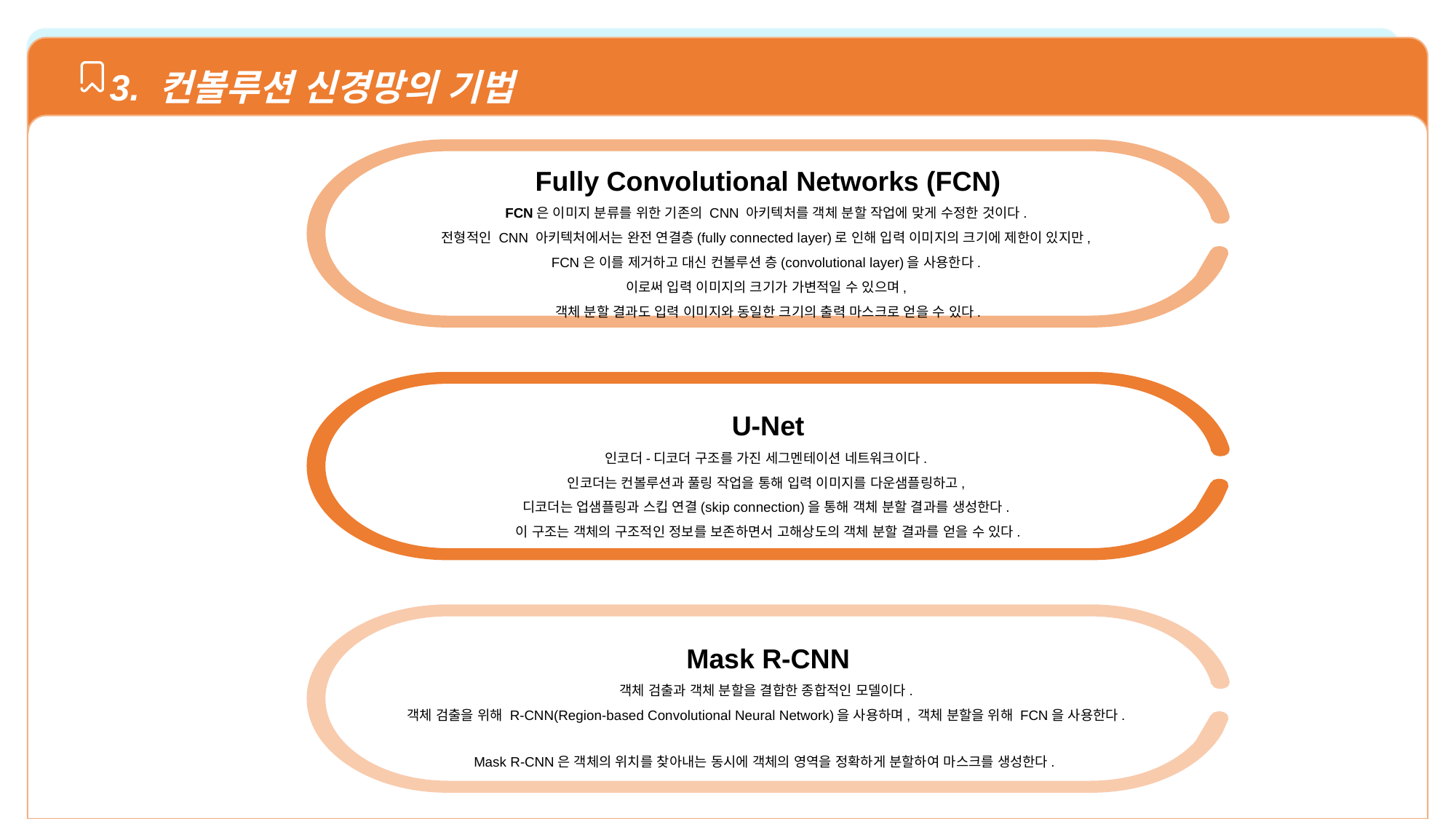

3. 컨볼루션 신경망의 기법

Fully Convolutional Networks (FCN)
FCN은 이미지 분류를 위한 기존의 CNN 아키텍처를 객체 분할 작업에 맞게 수정한 것이다.
전형적인 CNN 아키텍처에서는 완전 연결층(fully connected layer)로 인해 입력 이미지의 크기에 제한이 있지만,
FCN은 이를 제거하고 대신 컨볼루션 층(convolutional layer)을 사용한다.
이로써 입력 이미지의 크기가 가변적일 수 있으며,
객체 분할 결과도 입력 이미지와 동일한 크기의 출력 마스크로 얻을 수 있다.
U-Net
인코더-디코더 구조를 가진 세그멘테이션 네트워크이다.
인코더는 컨볼루션과 풀링 작업을 통해 입력 이미지를 다운샘플링하고,
디코더는 업샘플링과 스킵 연결(skip connection)을 통해 객체 분할 결과를 생성한다.
이 구조는 객체의 구조적인 정보를 보존하면서 고해상도의 객체 분할 결과를 얻을 수 있다.
Mask R-CNN
객체 검출과 객체 분할을 결합한 종합적인 모델이다.
객체 검출을 위해 R-CNN(Region-based Convolutional Neural Network)을 사용하며, 객체 분할을 위해 FCN을 사용한다.
Mask R-CNN은 객체의 위치를 찾아내는 동시에 객체의 영역을 정확하게 분할하여 마스크를 생성한다..